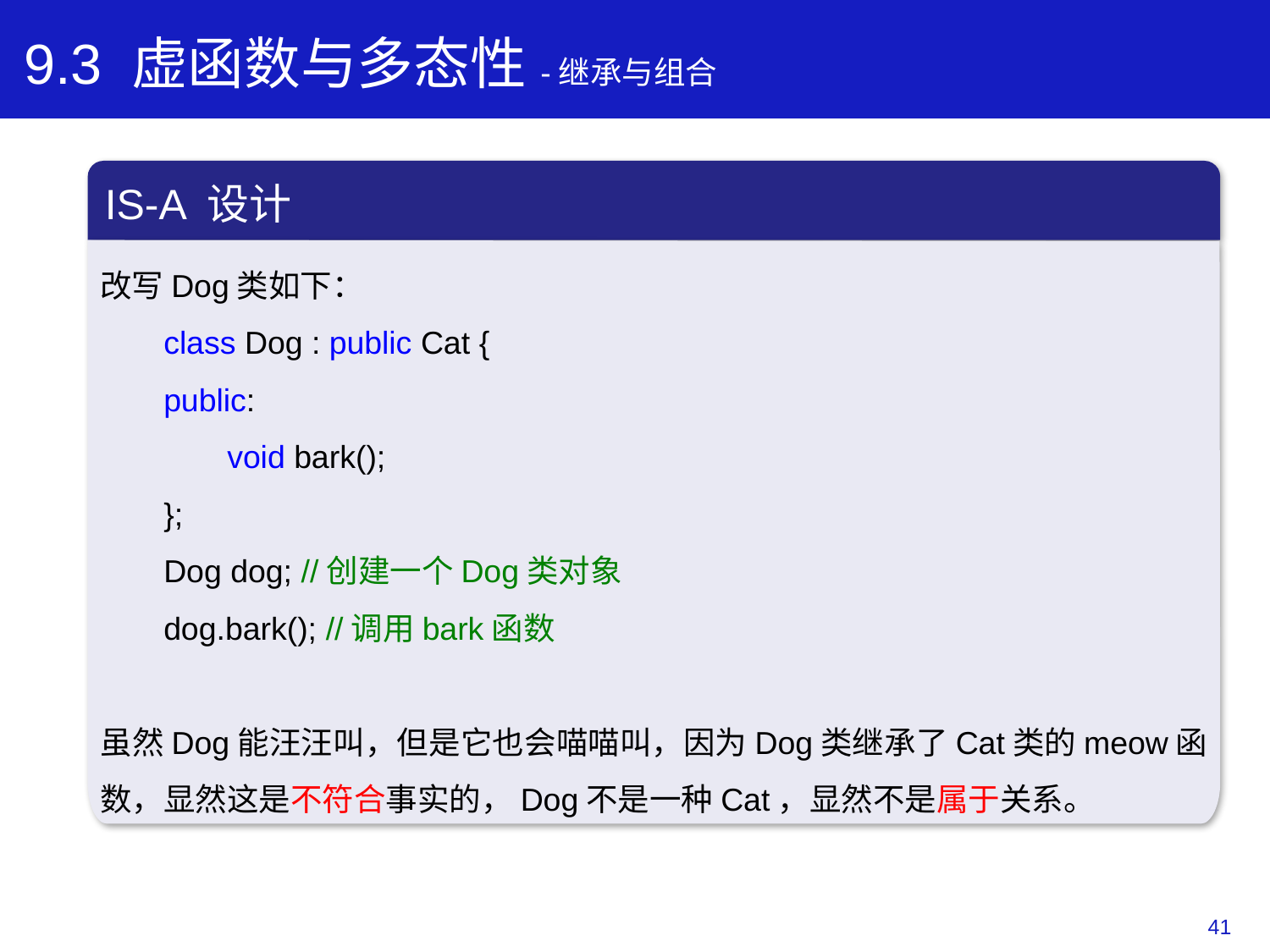

9.3 虚函数与多态性-继承与组合
IS-A 设计
改写Dog类如下：
class Dog : public Cat {
public:
void bark();
};
Dog dog; //创建一个Dog类对象
dog.bark(); //调用bark函数

虽然Dog能汪汪叫，但是它也会喵喵叫，因为Dog类继承了Cat类的meow函数，显然这是不符合事实的，Dog不是一种Cat，显然不是属于关系。
41